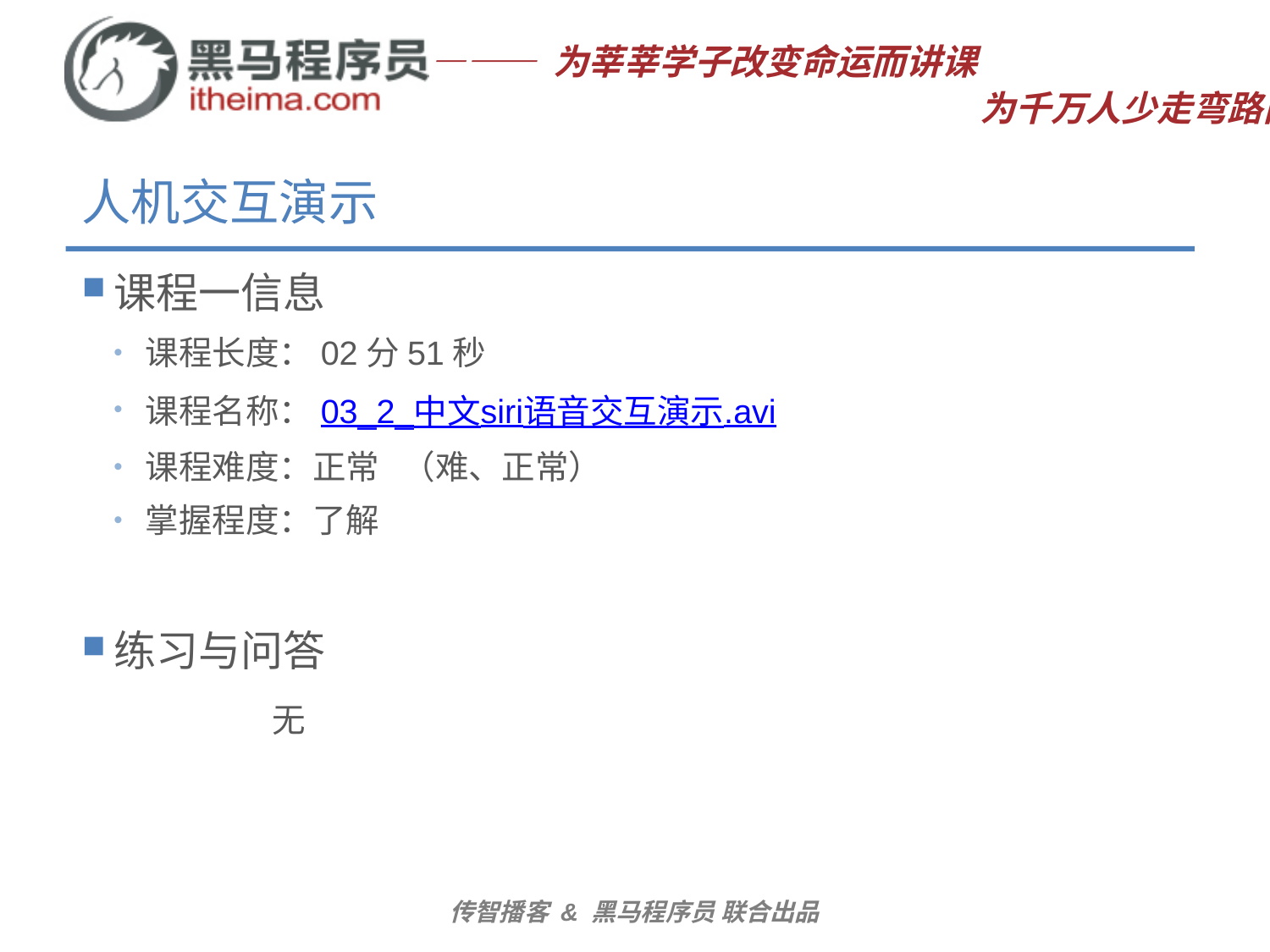

# 人机交互演示
课程一信息
课程长度：02分51秒
课程名称：03_2_中文siri语音交互演示.avi
课程难度：正常   （难、正常）
掌握程度：了解

练习与问答
	无